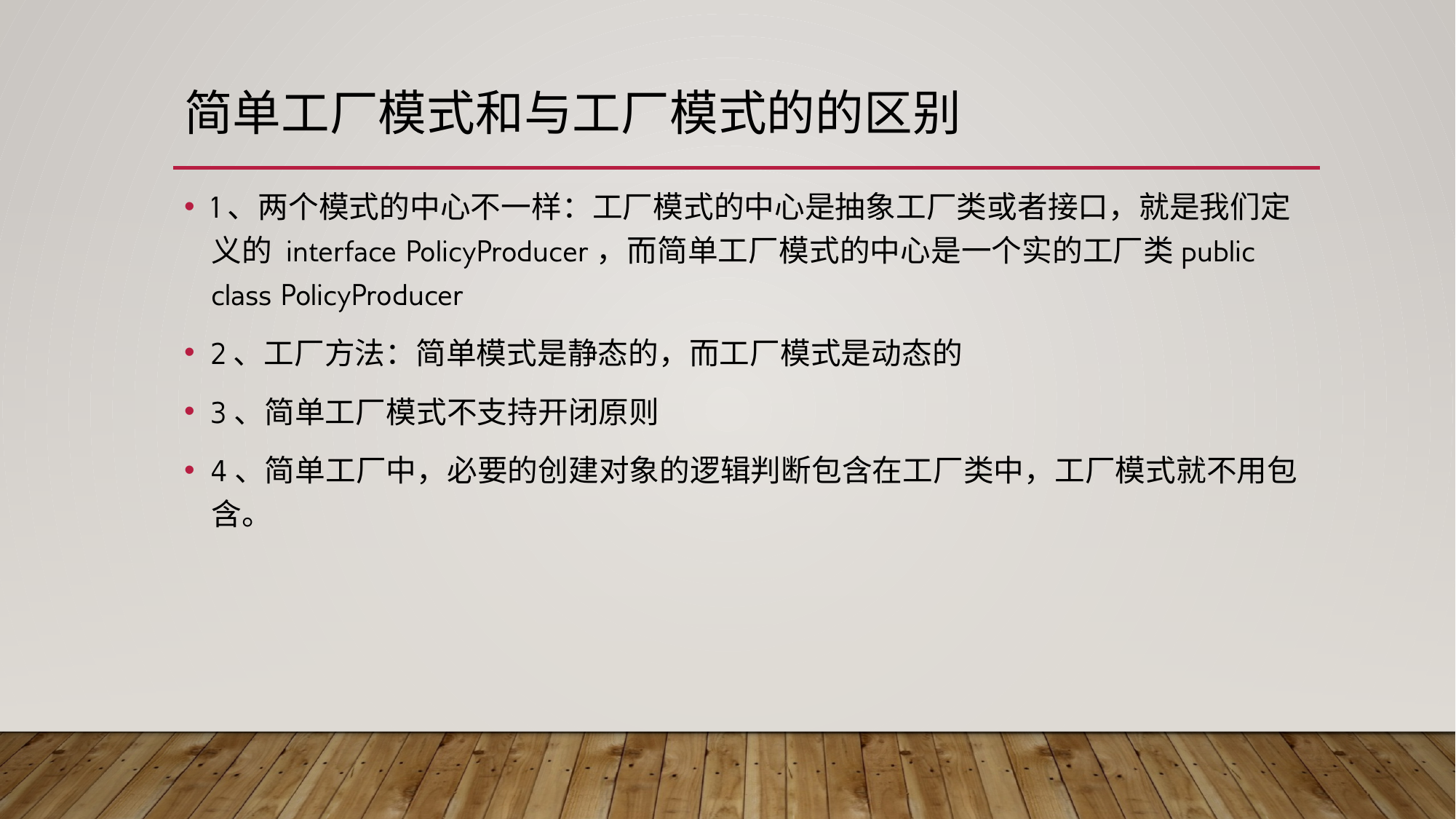

# 简单工厂模式和与工厂模式的的区别
1、两个模式的中心不一样：工厂模式的中心是抽象工厂类或者接口，就是我们定义的 interface PolicyProducer，而简单工厂模式的中心是一个实的工厂类public class PolicyProducer
2、工厂方法：简单模式是静态的，而工厂模式是动态的
3、简单工厂模式不支持开闭原则
4、简单工厂中，必要的创建对象的逻辑判断包含在工厂类中，工厂模式就不用包含。